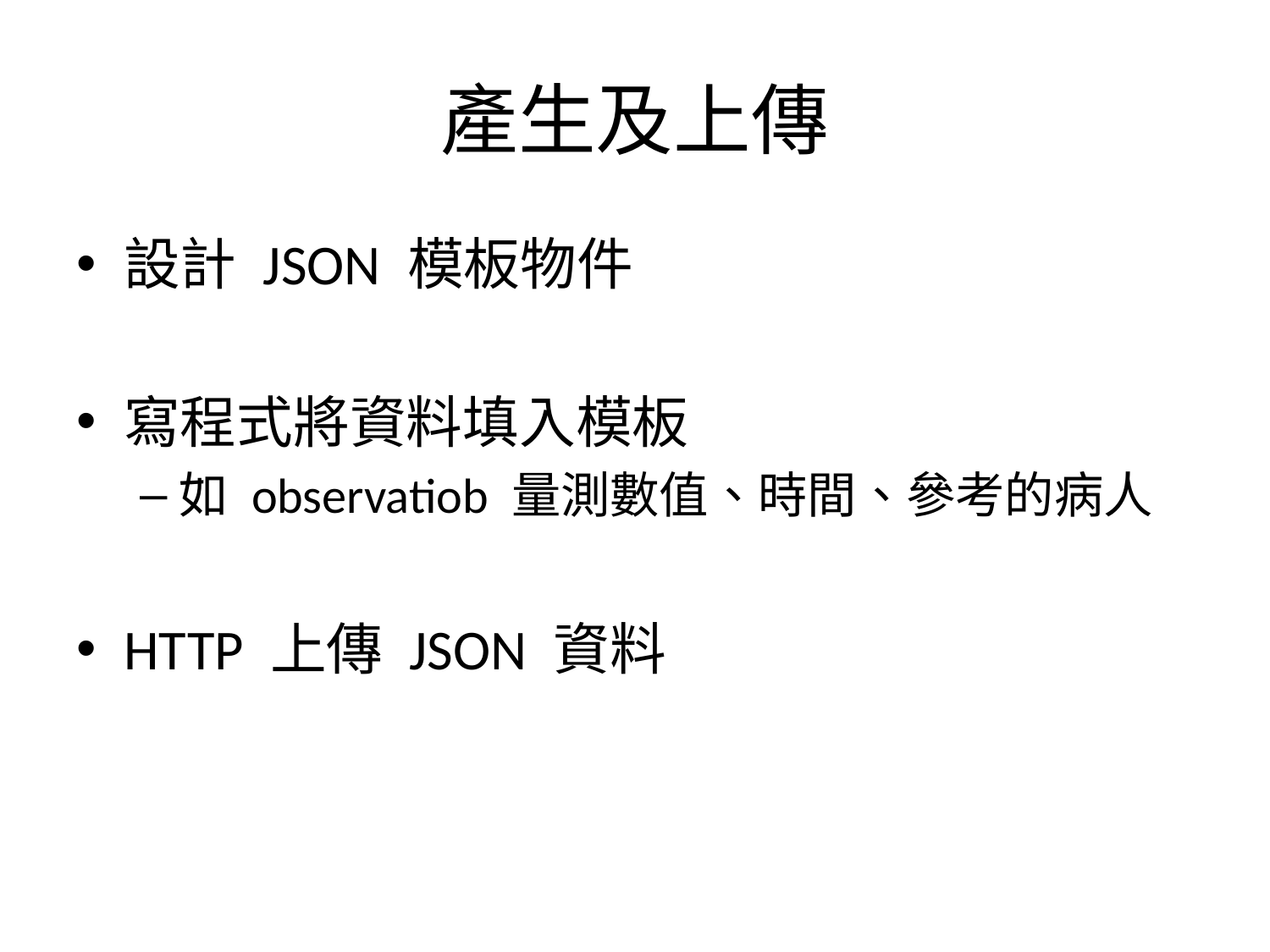

# 產生及上傳
設計 JSON 模板物件

寫程式將資料填入模板
如 observatiob 量測數值、時間、參考的病人

HTTP 上傳 JSON 資料